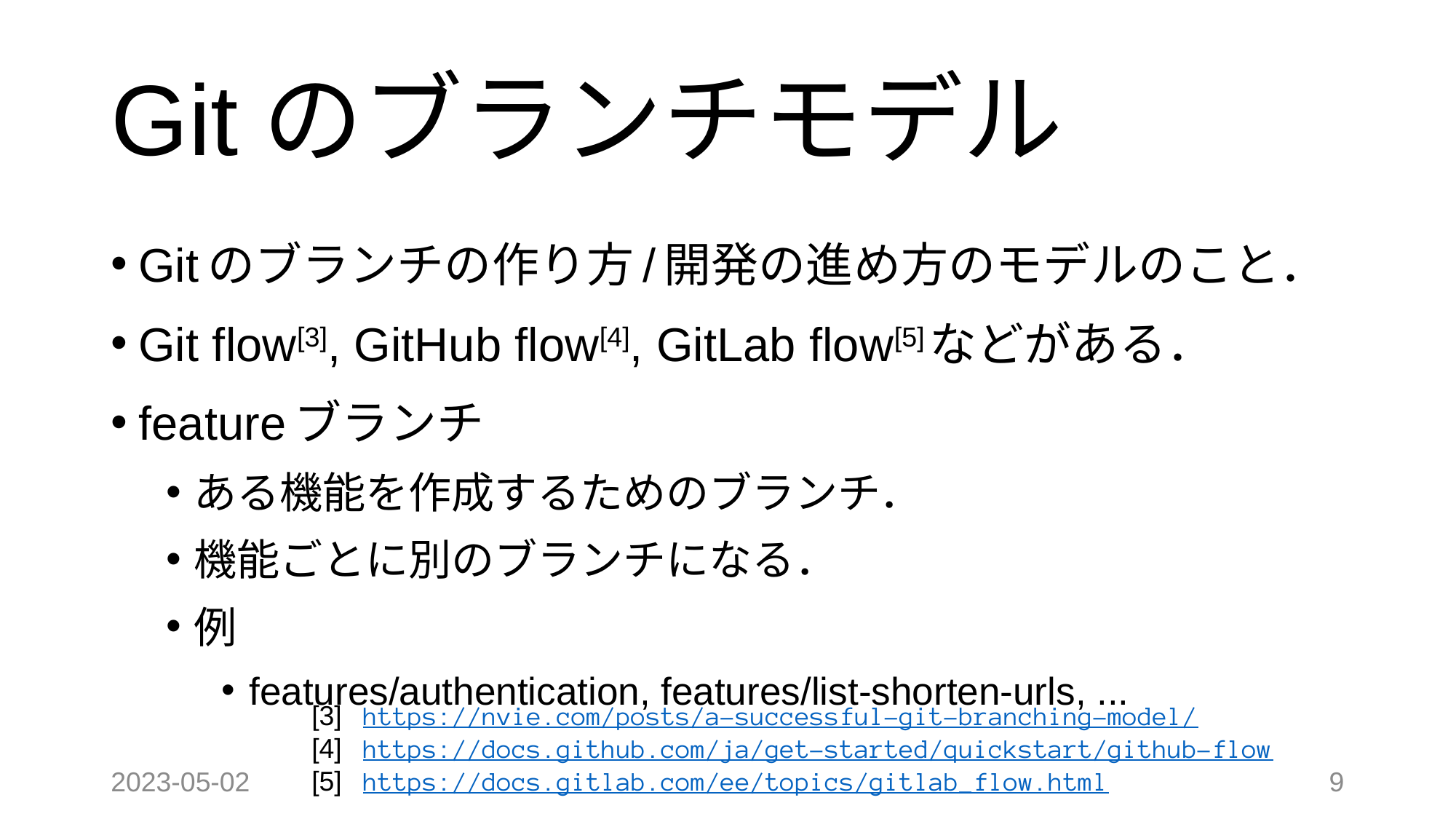

# Gitのブランチモデル
Gitのブランチの作り方/開発の進め方のモデルのこと．
Git flow[3], GitHub flow[4], GitLab flow[5]などがある．
featureブランチ
ある機能を作成するためのブランチ．
機能ごとに別のブランチになる．
例
features/authentication, features/list-shorten-urls, ...

[3]	https://nvie.com/posts/a-successful-git-branching-model/
[4]	https://docs.github.com/ja/get-started/quickstart/github-flow
[5]	https://docs.gitlab.com/ee/topics/gitlab_flow.html
2023-05-02
9